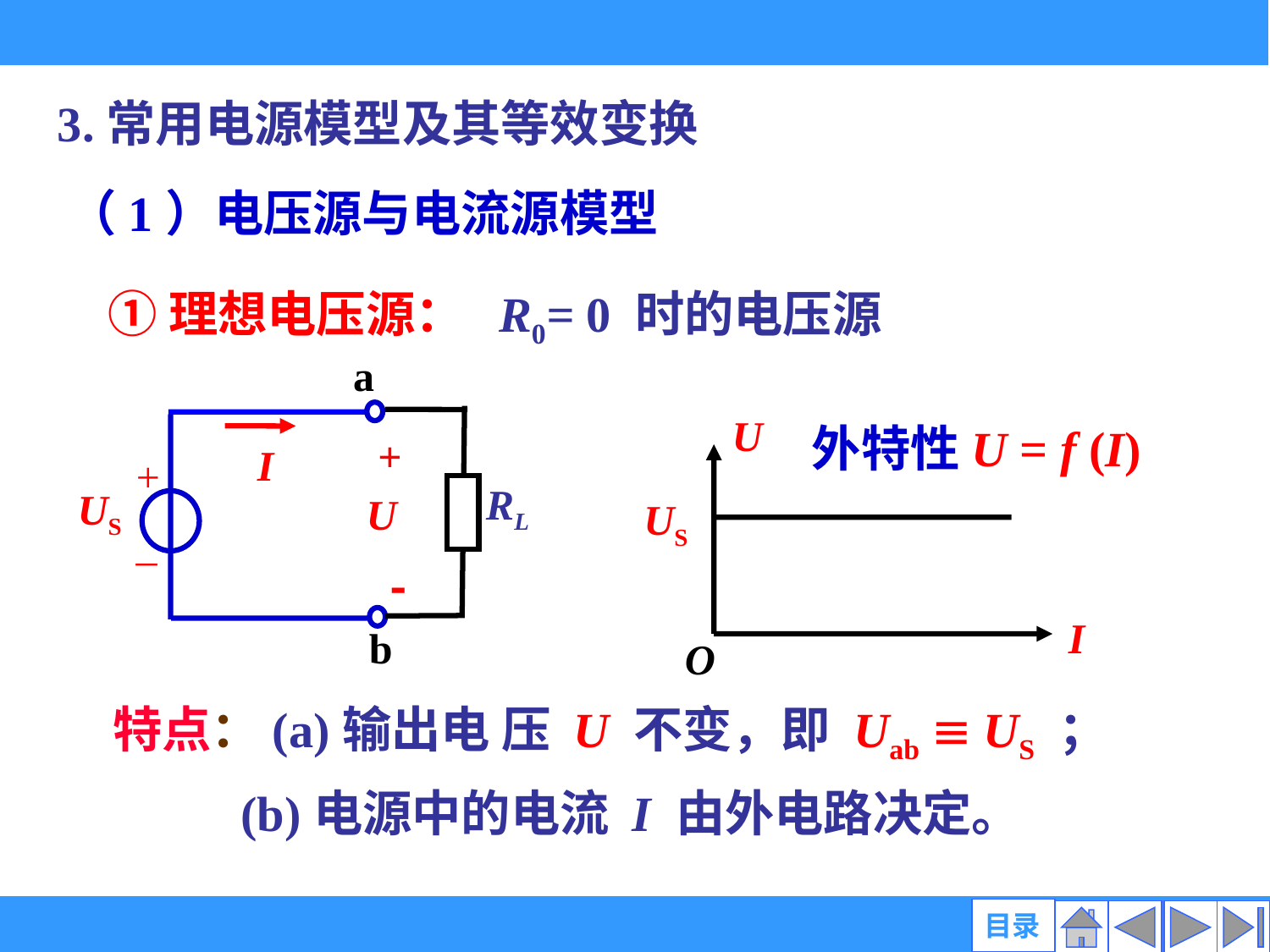

3.常用电源模型及其等效变换
（1）电压源与电流源模型
①理想电压源：  R0= 0 时的电压源
a

+

I
+
RL

US
U

_
-

b

U

US

I
O

外特性U = f (I)
特点：(a)输出电 压 U 不变，即 Uab ≡ US ；
(b)电源中的电流 I 由外电路决定。